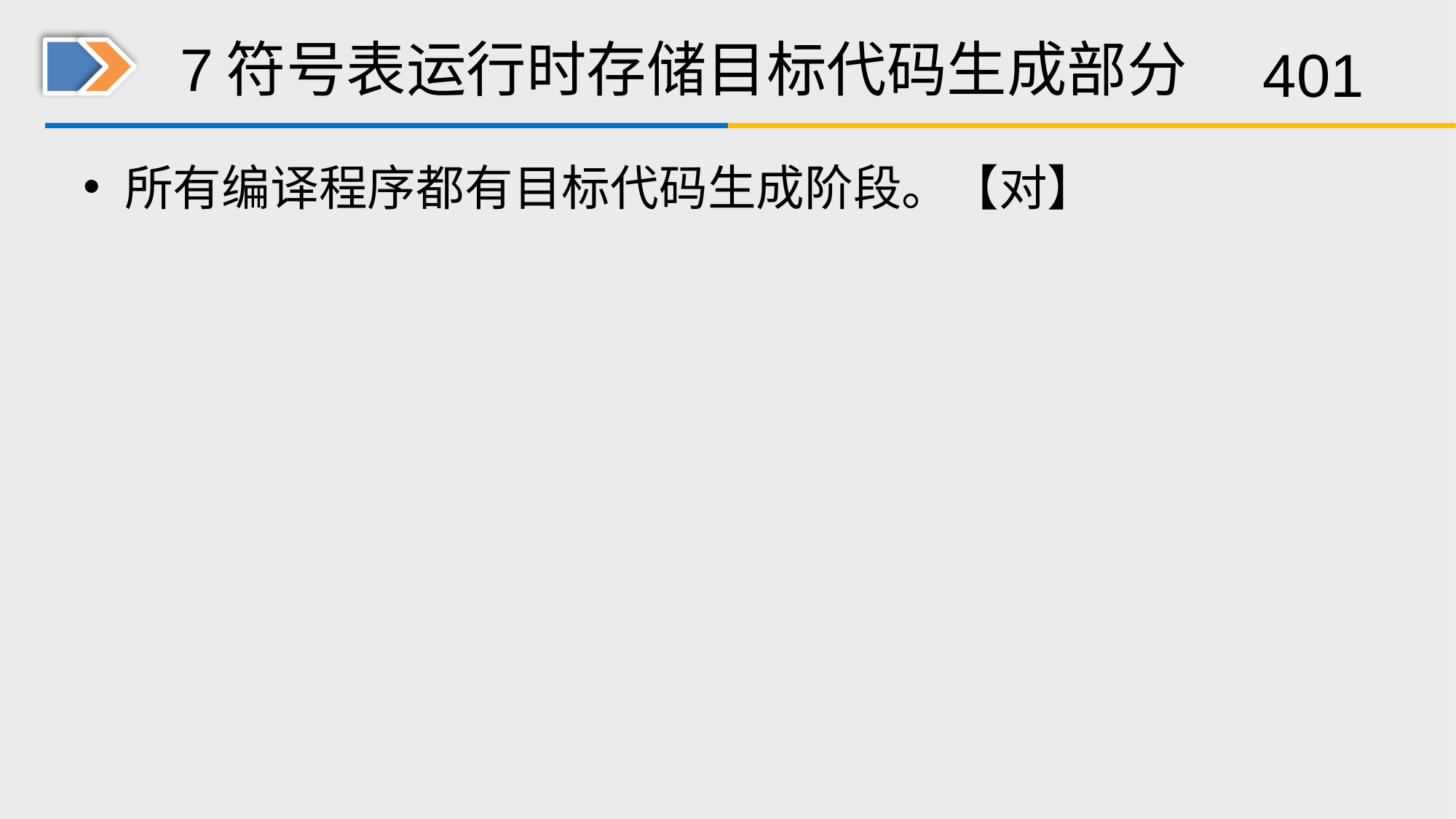

# 7符号表运行时存储目标代码生成部分
401
所有编译程序都有目标代码生成阶段。【对】